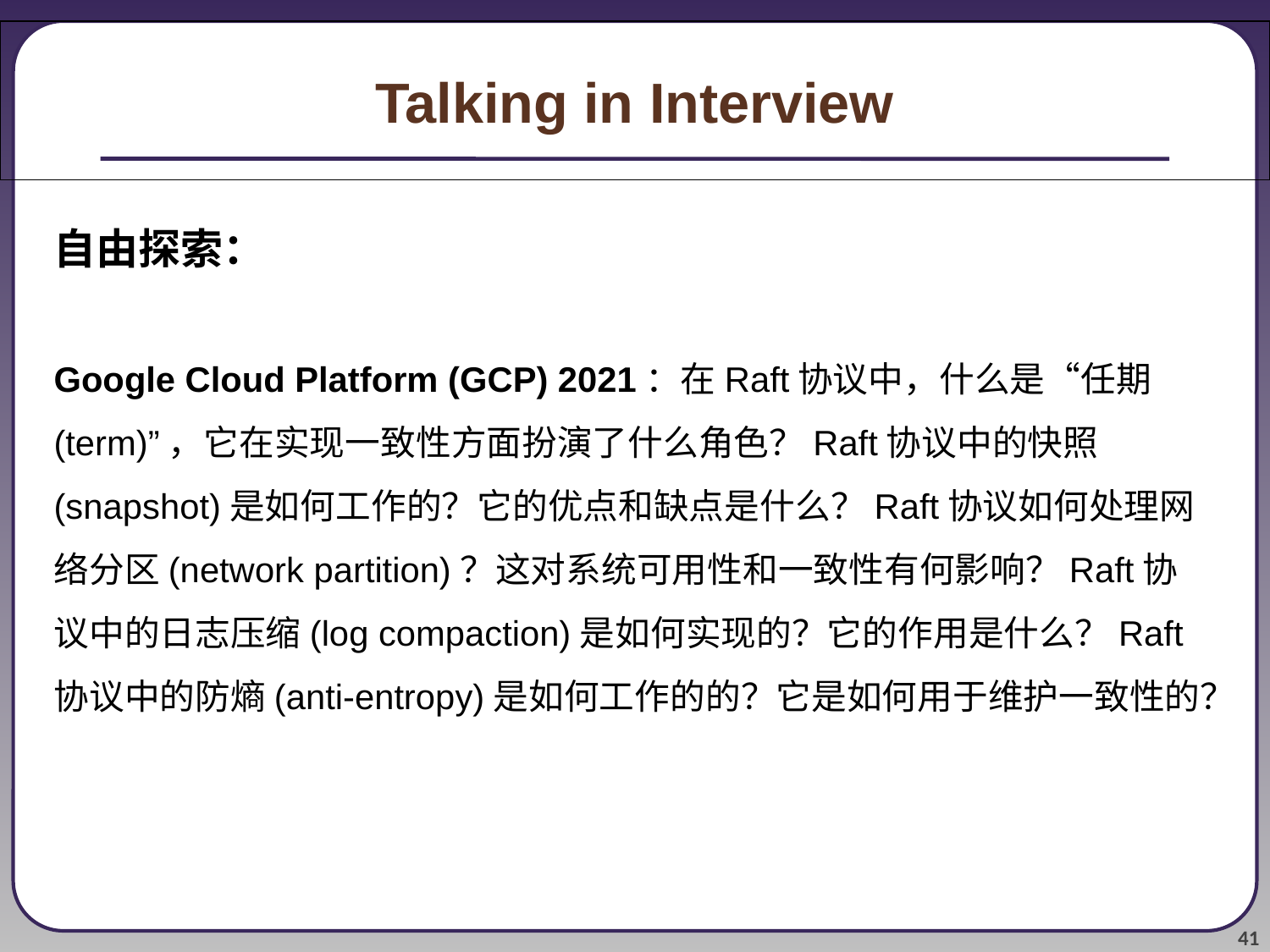

Talking in Interview
自由探索：

Google Cloud Platform (GCP) 2021：在Raft协议中，什么是“任期(term)”，它在实现一致性方面扮演了什么角色？Raft协议中的快照(snapshot)是如何工作的？它的优点和缺点是什么？Raft协议如何处理网络分区(network partition)？这对系统可用性和一致性有何影响？Raft协议中的日志压缩(log compaction)是如何实现的？它的作用是什么？Raft协议中的防熵(anti-entropy)是如何工作的的？它是如何用于维护一致性的？